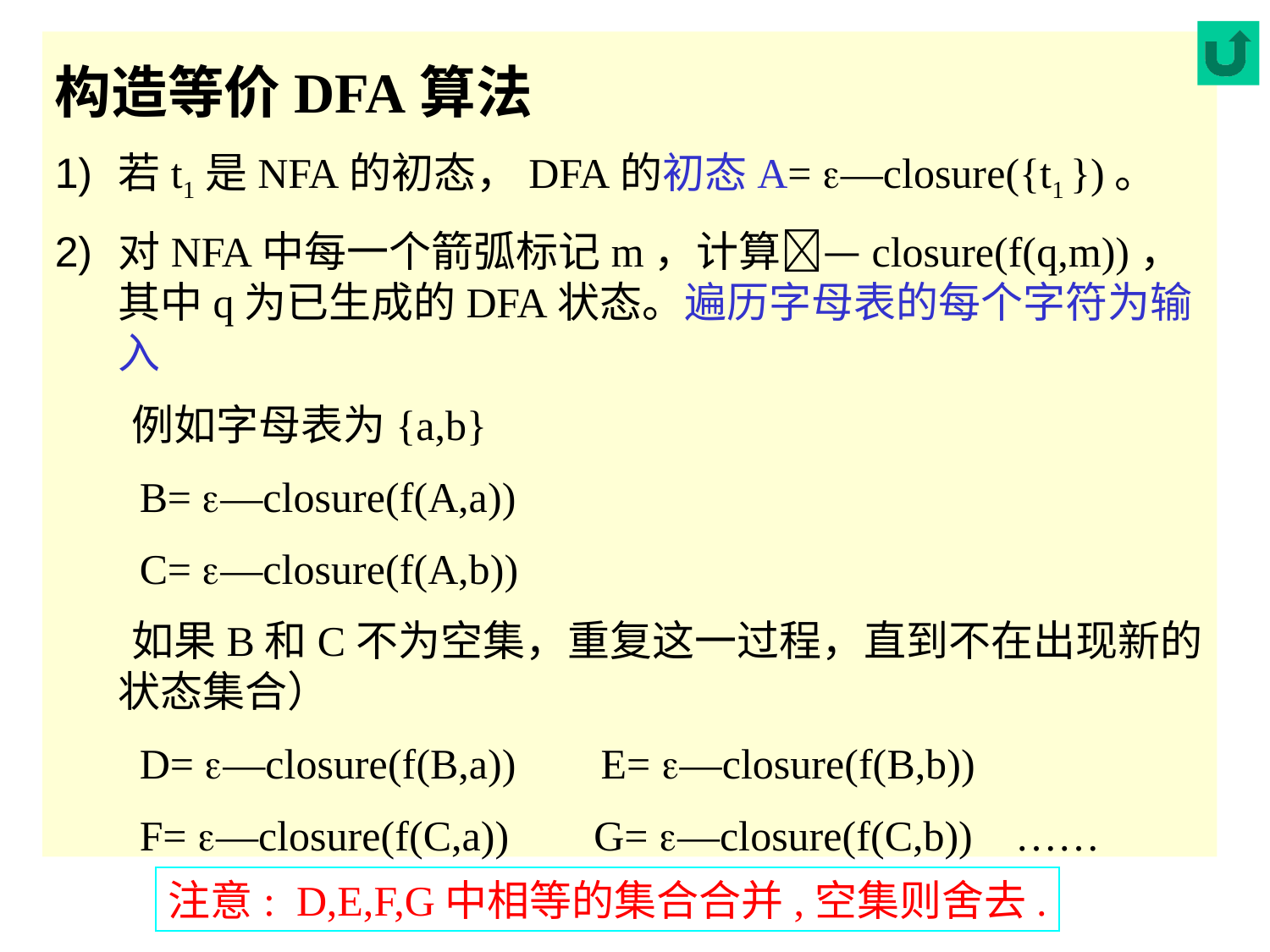

构造等价DFA算法
若t1是NFA的初态，DFA的初态A= ε—closure({t1 })。
对NFA中每一个箭弧标记m，计算ε—closure(f(q,m))，其中q为已生成的DFA状态。遍历字母表的每个字符为输入
       例如字母表为{a,b}
        B= ε—closure(f(A,a))
        C= ε—closure(f(A,b))
       如果B和C不为空集，重复这一过程，直到不在出现新的状态集合）
        D= ε—closure(f(B,a))        E= ε—closure(f(B,b))
        F= ε—closure(f(C,a))        G= ε—closure(f(C,b))    ……
注意:  D,E,F,G中相等的集合合并,空集则舍去.